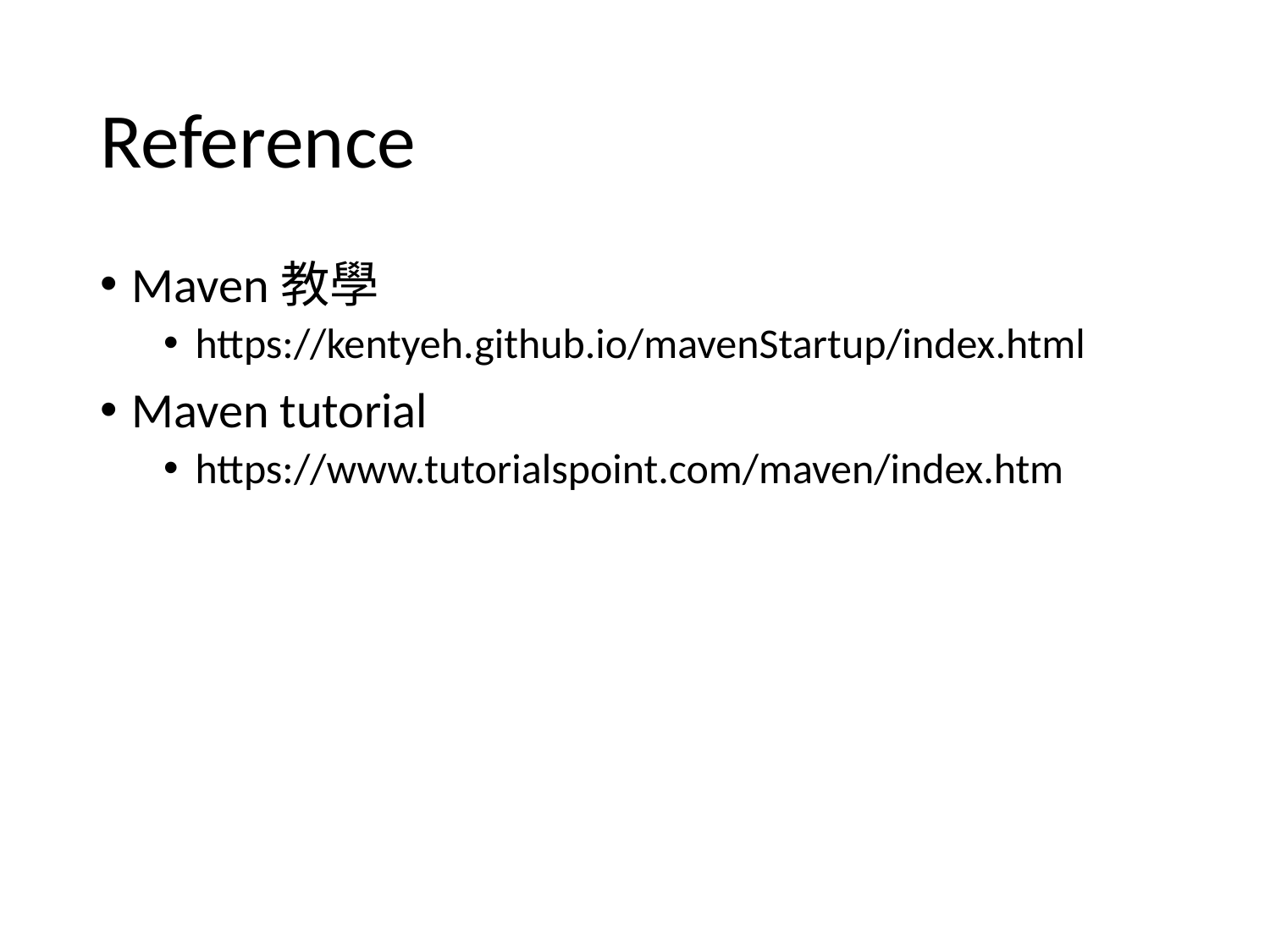

# Reference
Maven教學
https://kentyeh.github.io/mavenStartup/index.html
Maven tutorial
https://www.tutorialspoint.com/maven/index.htm